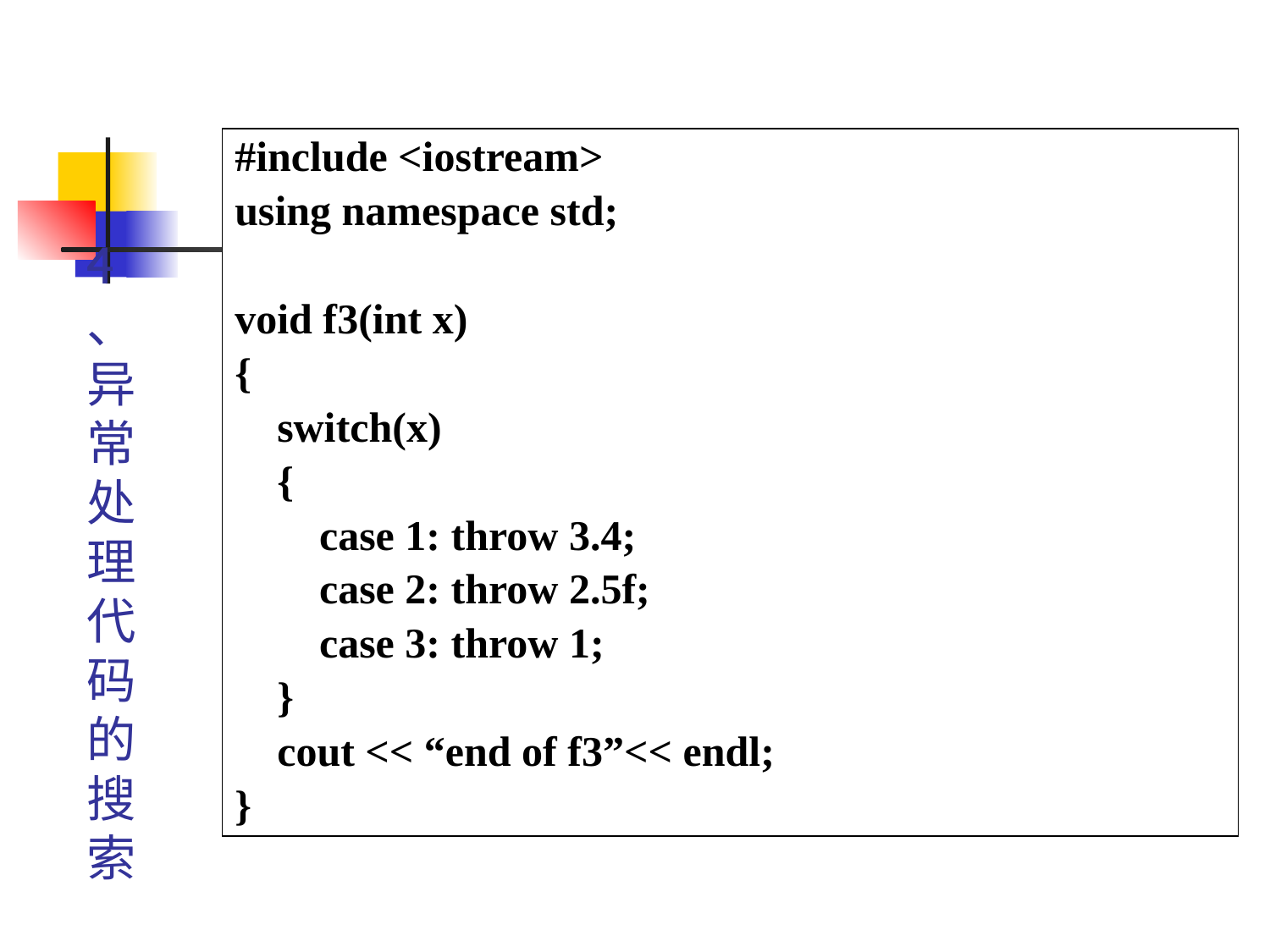

#include <iostream>
using namespace std;

void f3(int x)
{
    switch(x)
    {
        case 1: throw 3.4;
        case 2: throw 2.5f;
        case 3: throw 1;
    }
    cout << “end of f3”<< endl;
}
# 4、异常处理代码的搜索